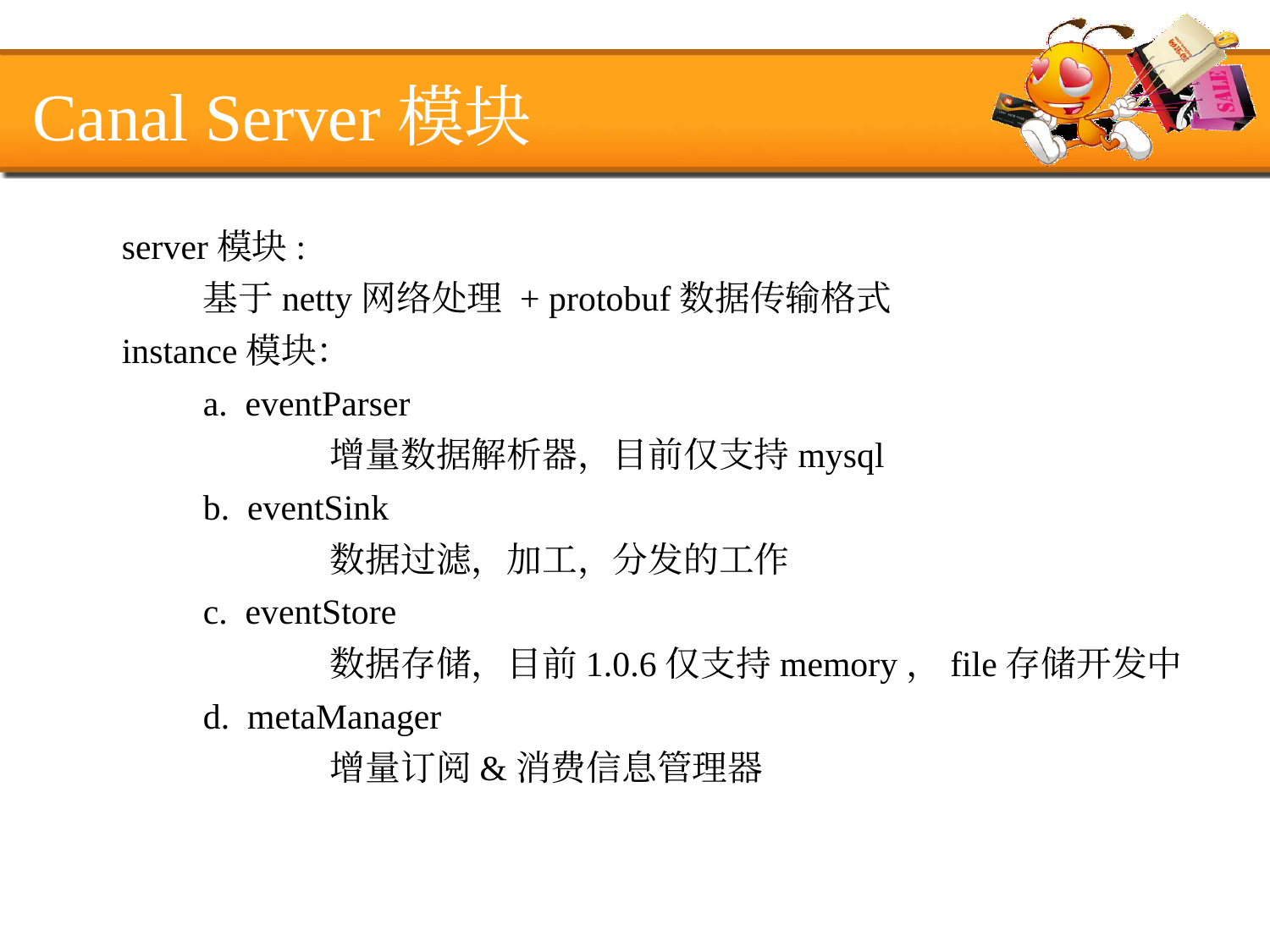

Canal Server模块
server模块:
	基于netty网络处理 + protobuf数据传输格式
instance模块：
	a.  eventParser
		增量数据解析器，目前仅支持mysql
	b.  eventSink
		数据过滤，加工，分发的工作
	c.  eventStore
		数据存储，目前1.0.6仅支持memory，file存储开发中
	d.  metaManager
		增量订阅&消费信息管理器